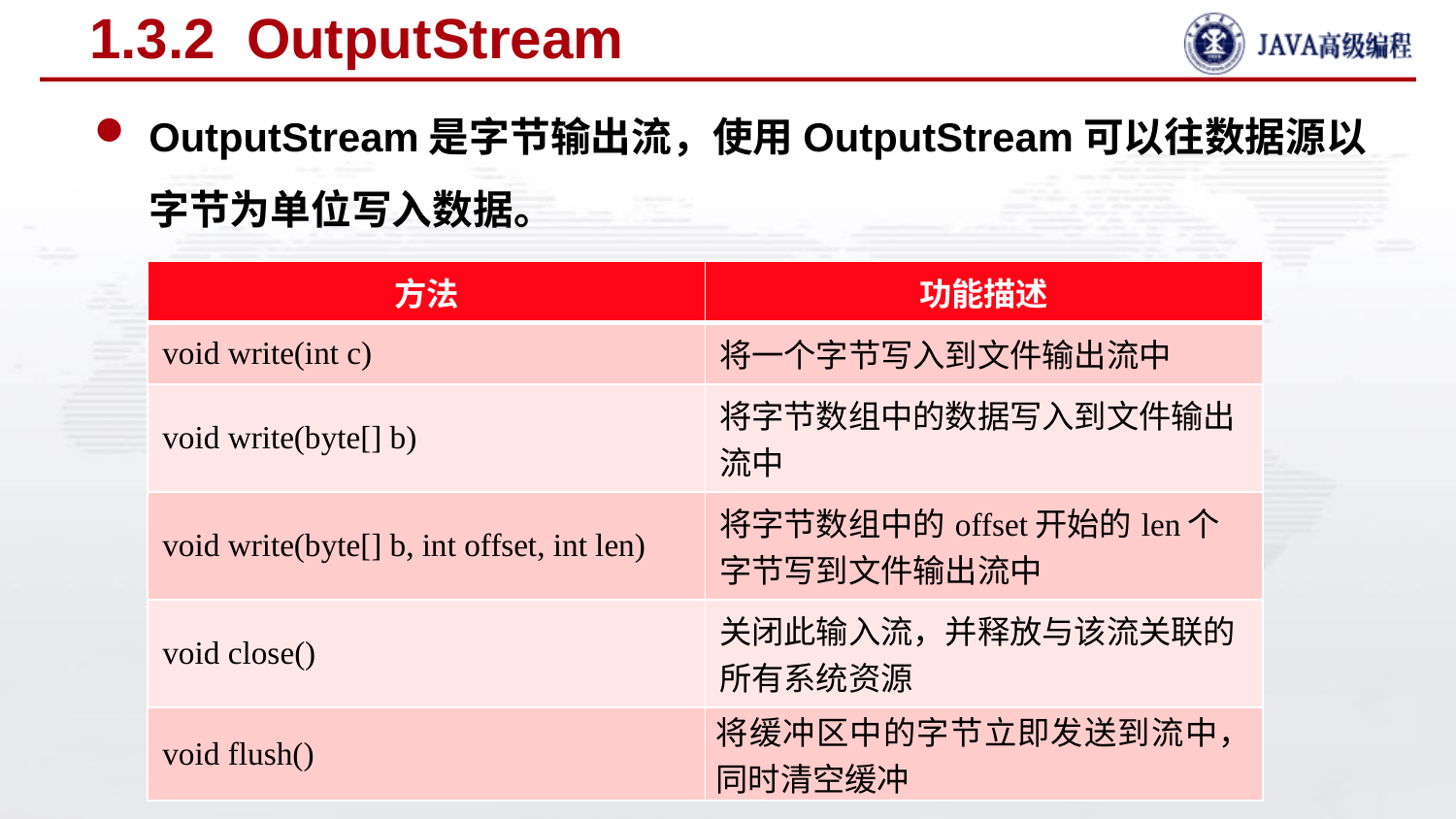

# 1.3.2  OutputStream
OutputStream是字节输出流，使用OutputStream可以往数据源以字节为单位写入数据。

| 方法 | 功能描述 |
| --- | --- |
| void write(int c) | 将一个字节写入到文件输出流中 |
| void write(byte[] b) | 将字节数组中的数据写入到文件输出流中 |
| void write(byte[] b, int offset, int len) | 将字节数组中的offset开始的len个字节写到文件输出流中 |
| void close() | 关闭此输入流，并释放与该流关联的所有系统资源 |
| void flush() | 将缓冲区中的字节立即发送到流中，同时清空缓冲 |